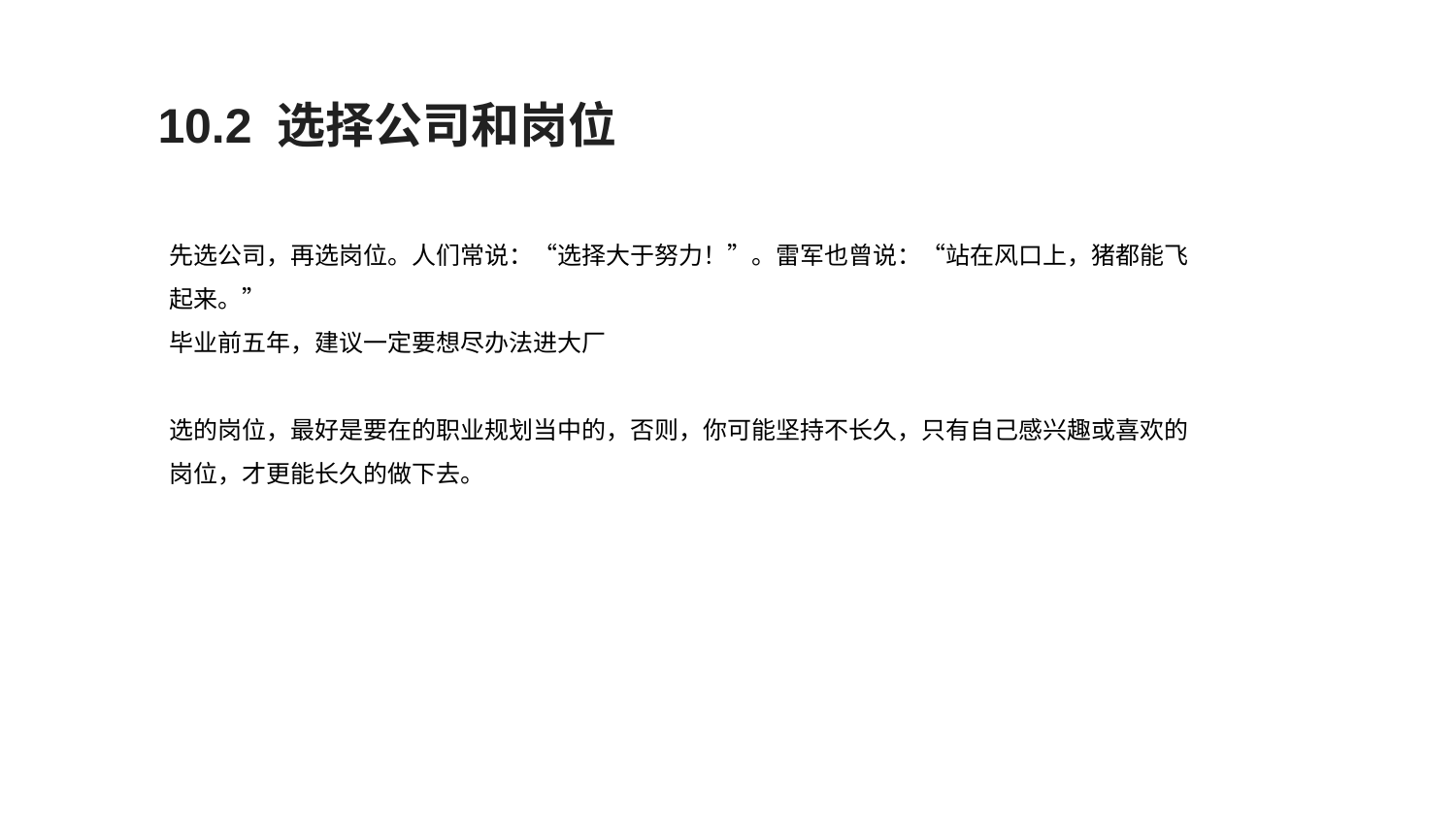

10.2 选择公司和岗位
先选公司，再选岗位。人们常说：“选择大于努力！”。雷军也曾说：“站在风口上，猪都能飞起来。”
毕业前五年，建议一定要想尽办法进大厂

选的岗位，最好是要在的职业规划当中的，否则，你可能坚持不长久，只有自己感兴趣或喜欢的岗位，才更能长久的做下去。